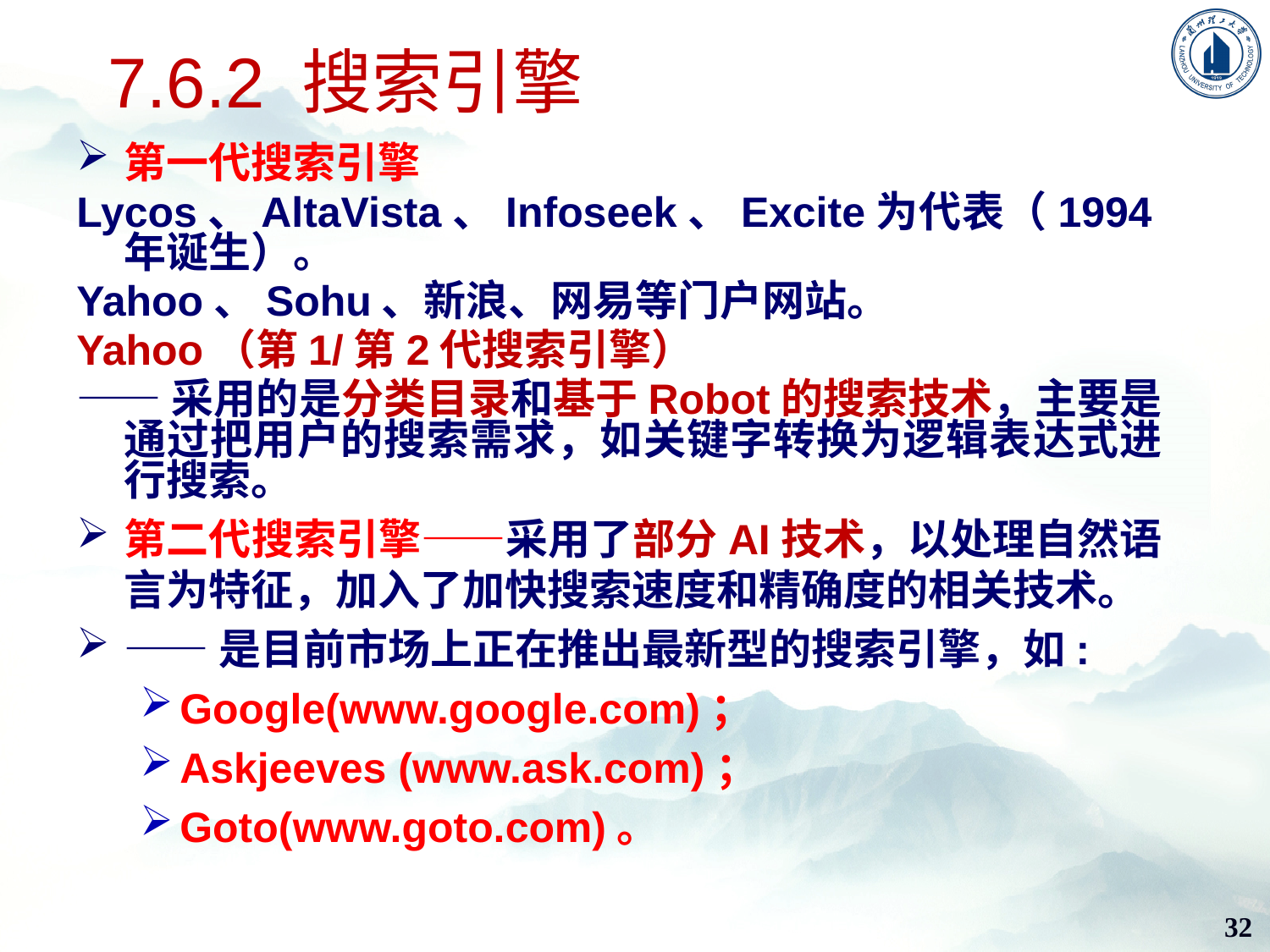

# 7.6.2 搜索引擎
第一代搜索引擎
Lycos、AltaVista、Infoseek、Excite为代表（1994年诞生）。
Yahoo、Sohu、新浪、网易等门户网站。
Yahoo（第1/第2代搜索引擎）
——采用的是分类目录和基于Robot的搜索技术，主要是通过把用户的搜索需求，如关键字转换为逻辑表达式进行搜索。
第二代搜索引擎——采用了部分AI技术，以处理自然语言为特征，加入了加快搜索速度和精确度的相关技术。
——是目前市场上正在推出最新型的搜索引擎，如:
Google(www.google.com)；
Askjeeves (www.ask.com)；
Goto(www.goto.com)。

32